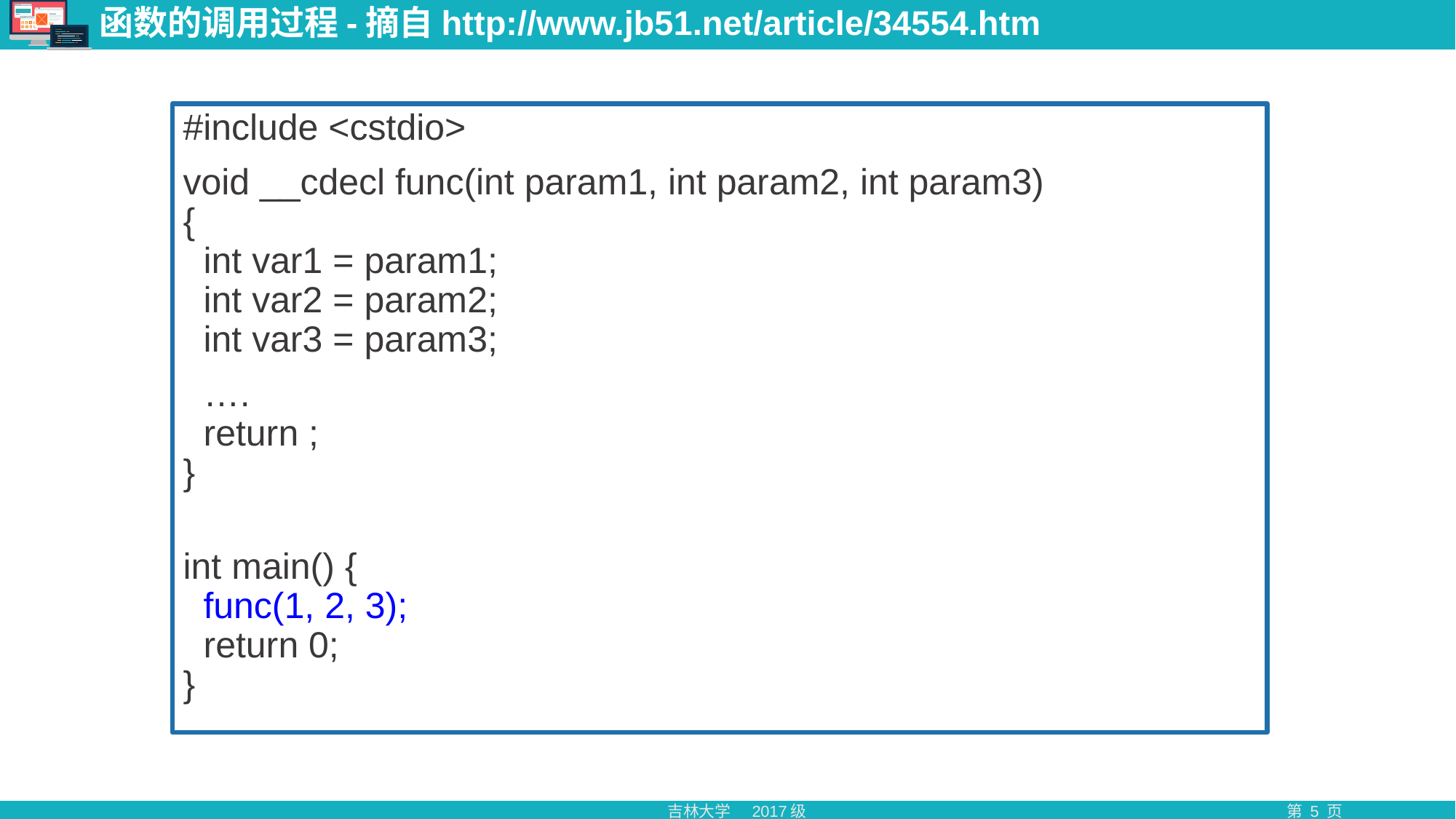

# 函数的调用过程-摘自http://www.jb51.net/article/34554.htm
#include <cstdio>
void __cdecl func(int param1, int param2, int param3)
{
  int var1 = param1;
  int var2 = param2;
  int var3 = param3;
  ….
  return ;
}
int main() {
  func(1, 2, 3);
  return 0;
}